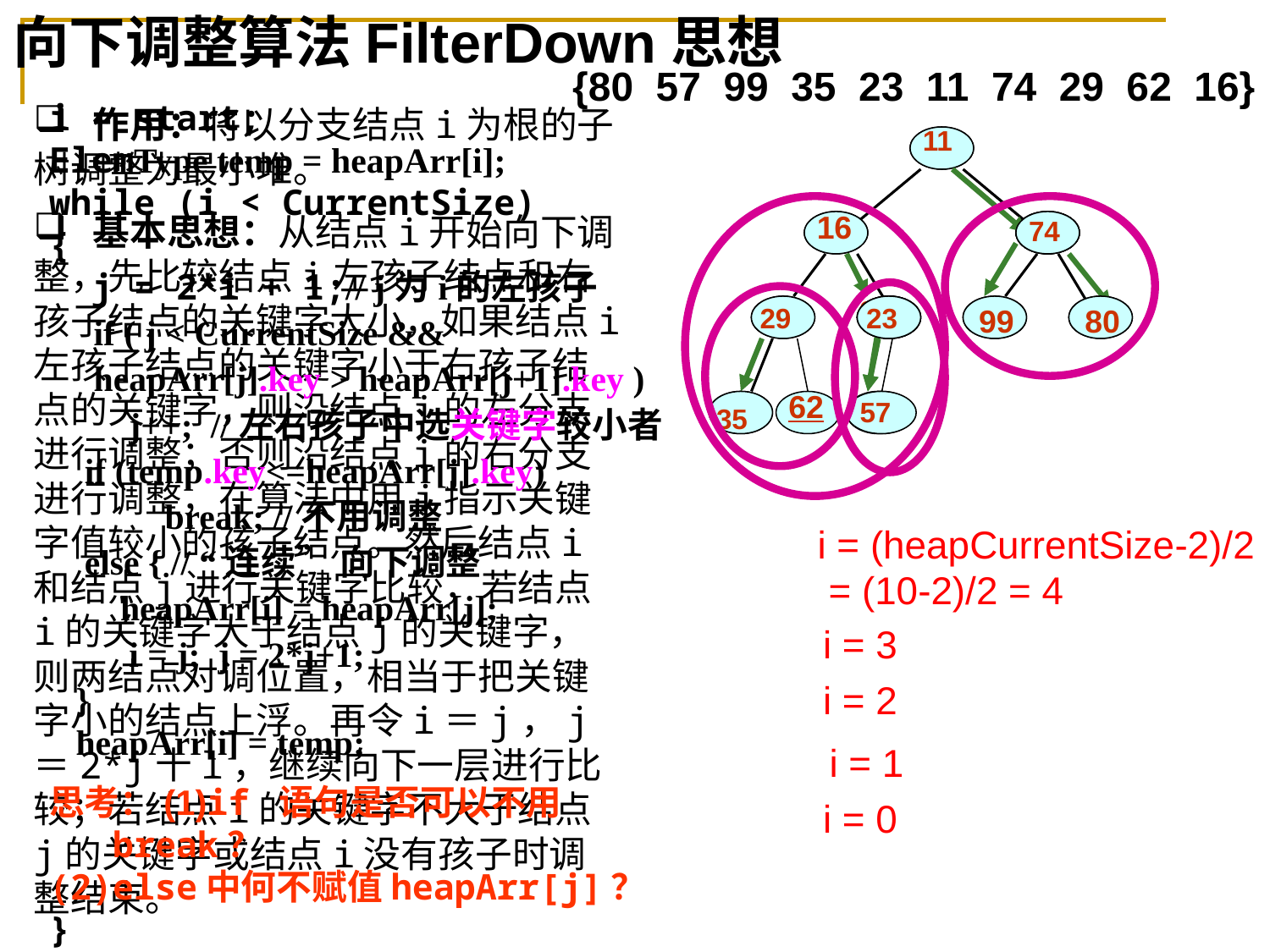

# 向下调整算法FilterDown思想
{80  57  99  35  23  11  74  29  62  16}
i = start;
ElemType temp = heapArr[i];
while (i < CurrentSize)
{
  j = 2*i + 1;// j为i的左孩子
     if ( j < CurrentSize &&
     heapArr[j].key > heapArr[j+1].key )
         j++;  //左右孩子中选关键字较小者
    if (temp.key<=heapArr[j].key)
             break; //不用调整
    else { // “连续” 向下调整
        heapArr[i] = heapArr[j];
         i = j;  j = 2*j+1;
   }
   heapArr[i] = temp;
思考：(1)if 语句是否可以不用break？
(2)else中何不赋值heapArr[j]？
}
  作用：将以分支结点i为根的子树调整为最小堆。
  基本思想：从结点i开始向下调整，先比较结点i左孩子结点和右孩子结点的关键字大小，如果结点i左孩子结点的关键字小于右孩子结点的关键字，则沿结点i的左分支进行调整；否则沿结点i的右分支进行调整，在算法中用j指示关键字值较小的孩子结点。然后结点i和结点j进行关键字比较，若结点i的关键字大于结点j的关键字，则两结点对调位置，相当于把关键字小的结点上浮。再令i＝j，j＝2*j十l，继续向下一层进行比较；若结点i的关键字不大于结点j的关键字或结点i没有孩子时调整结束。
80
57
99
35
23
11
74
29

62

16

11

80

16

57

11

99

74

80

16

23

29

35
23

57

i = (heapCurrentSize-2)/2
 = (10-2)/2 = 4
i = 3
i = 2
i = 1
i = 0